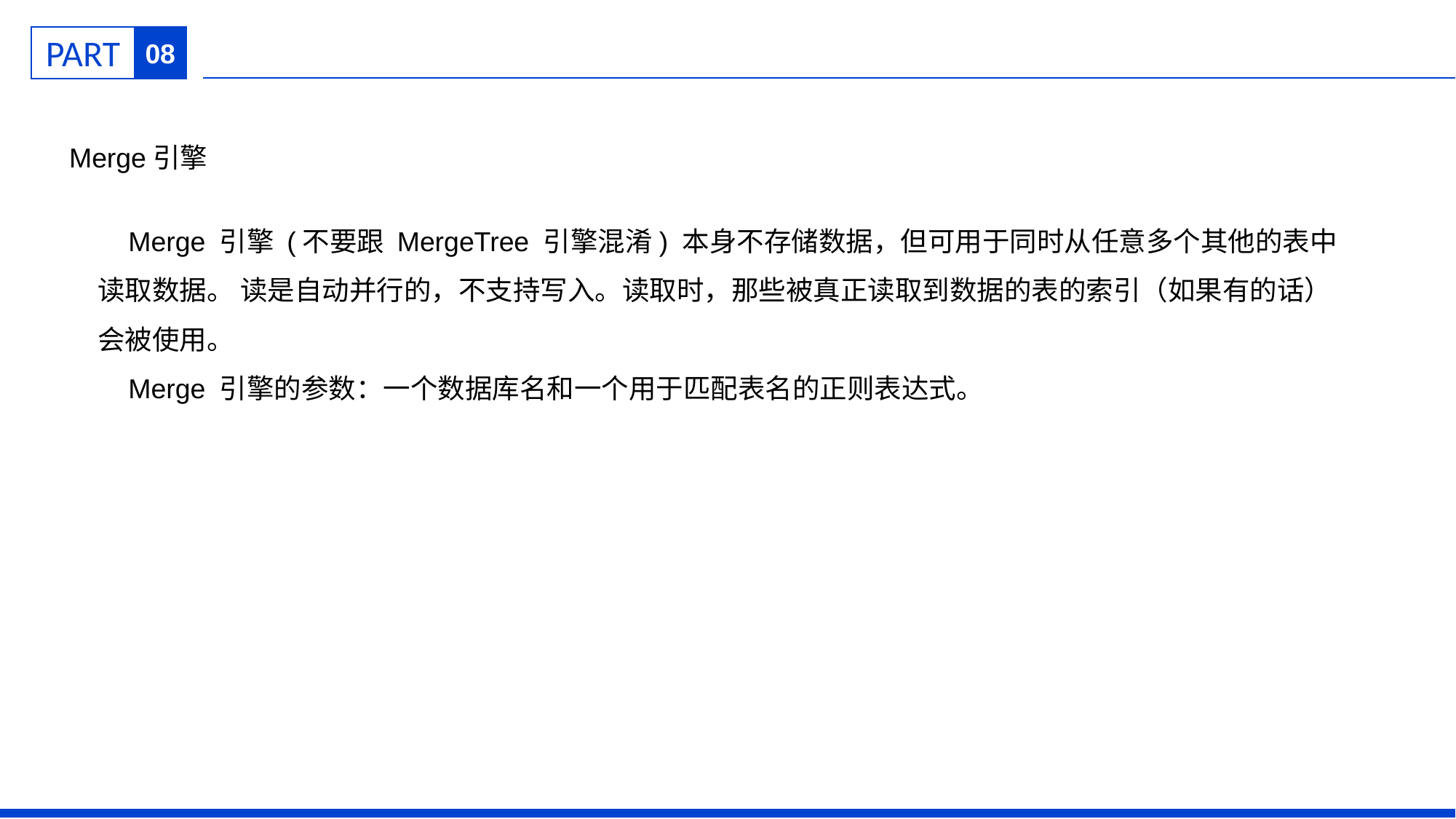

08
Merge引擎

    Merge 引擎 (不要跟 MergeTree 引擎混淆) 本身不存储数据，但可用于同时从任意多个其他的表中读取数据。 读是自动并行的，不支持写入。读取时，那些被真正读取到数据的表的索引（如果有的话）会被使用。
    Merge 引擎的参数：一个数据库名和一个用于匹配表名的正则表达式。